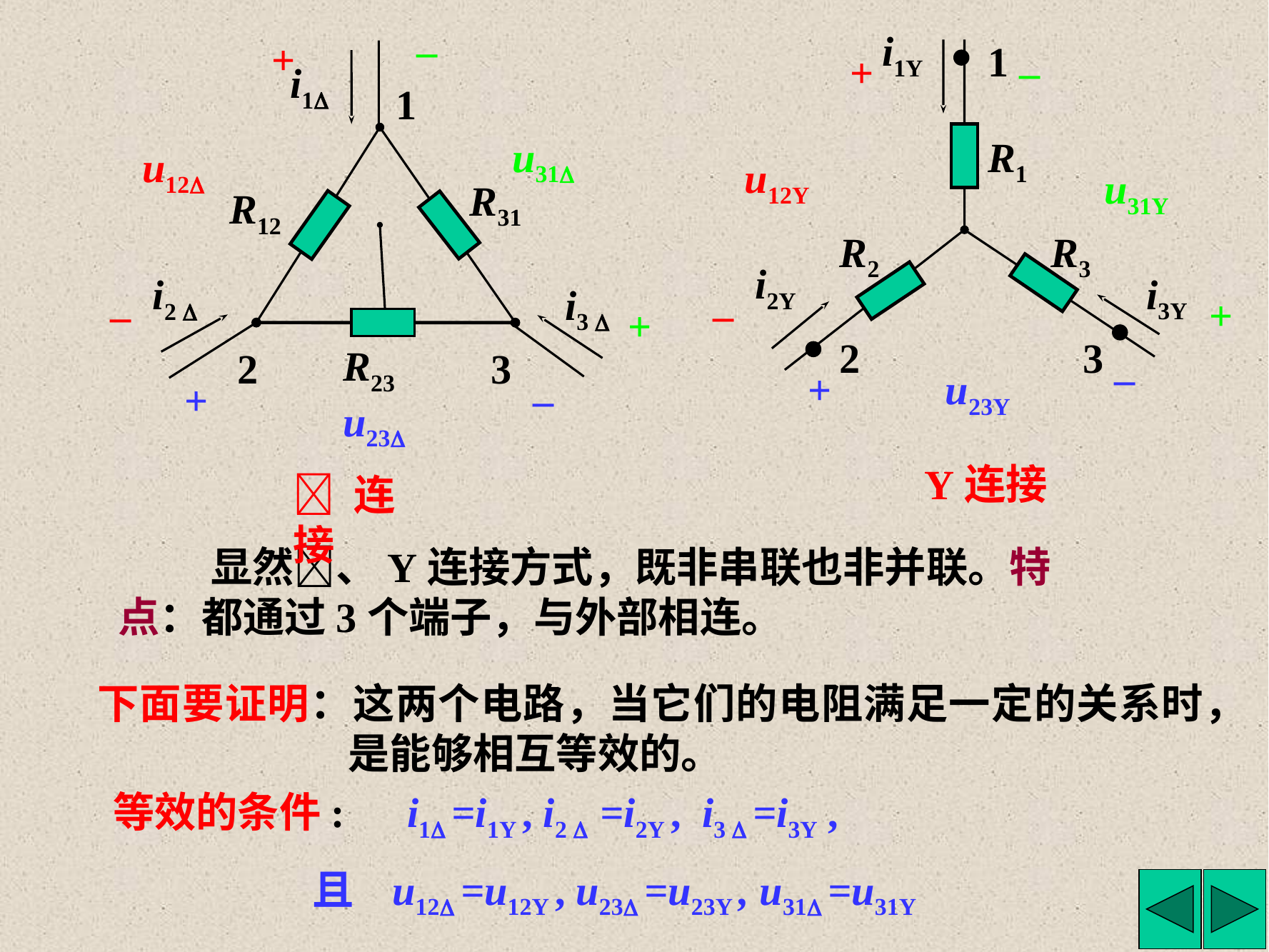

–
+

i1Δ

1
u31Δ

u12Δ
R31
R12

i2 Δ
i3 Δ
–

+

R23
2
3
+
–
u23Δ
i1Y
1
+

–

R1
u12Y
u31Y
R2
R3

i2Y

i3Y

–
+

2
3

–
+
u23Y
Y连接
Δ 连接
显然Δ、Y连接方式，既非串联也非并联。特点：都通过3个端子，与外部相连。
下面要证明：这两个电路，当它们的电阻满足一定的关系时，是能够相互等效的。
等效的条件:      i1Δ =i1Y , i2 Δ  =i2Y ,  i3 Δ =i3Y ,
                    且   u12Δ =u12Y , u23Δ =u23Y , u31Δ =u31Y